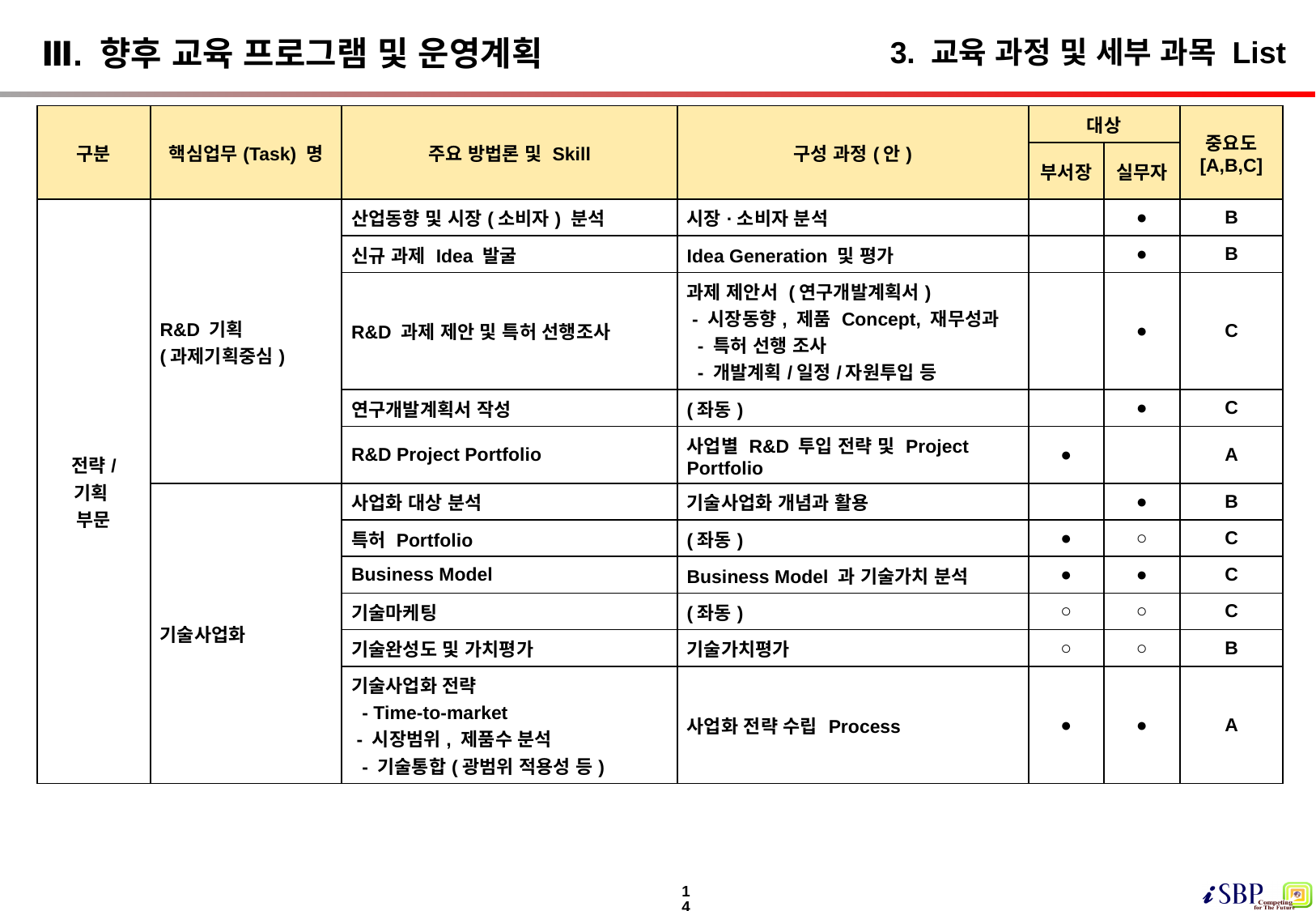

Ⅲ. 향후 교육 프로그램 및 운영계획
# 3. 교육 과정 및 세부 과목 List
| 구분 | 핵심업무(Task) 명 | 주요 방법론 및 Skill | 구성 과정(안) | 대상 |  | 중요도 [A,B,C] |
| --- | --- | --- | --- | --- | --- | --- |
|  |  |  |  | 부서장 | 실무자 |  |
| 전략/ 기획 부문 | R&D 기획 (과제기획중심) | 산업동향 및 시장(소비자) 분석 | 시장·소비자 분석 |  | ● | B |
|  |  | 신규 과제 Idea 발굴 | Idea Generation 및 평가 |  | ● | B |
|  |  | R&D 과제 제안 및 특허 선행조사 | 과제 제안서 (연구개발계획서) - 시장동향, 제품 Concept, 재무성과 - 특허 선행 조사 - 개발계획/일정/자원투입 등 |  | ● | C |
|  |  | 연구개발계획서 작성 | (좌동) |  | ● | C |
|  |  | R&D Project Portfolio | 사업별 R&D 투입 전략 및 Project Portfolio | ● |  | A |
|  | 기술사업화 | 사업화 대상 분석 | 기술사업화 개념과 활용 |  | ● | B |
|  |  | 특허 Portfolio | (좌동) | ● | ○ | C |
|  |  | Business Model | Business Model 과 기술가치 분석 | ● | ● | C |
|  |  | 기술마케팅 | (좌동) | ○ | ○ | C |
|  |  | 기술완성도 및 가치평가 | 기술가치평가 | ○ | ○ | B |
|  |  | 기술사업화 전략 - Time-to-market - 시장범위, 제품수 분석 - 기술통합(광범위 적용성 등) | 사업화 전략 수립 Process | ● | ● | A |
14